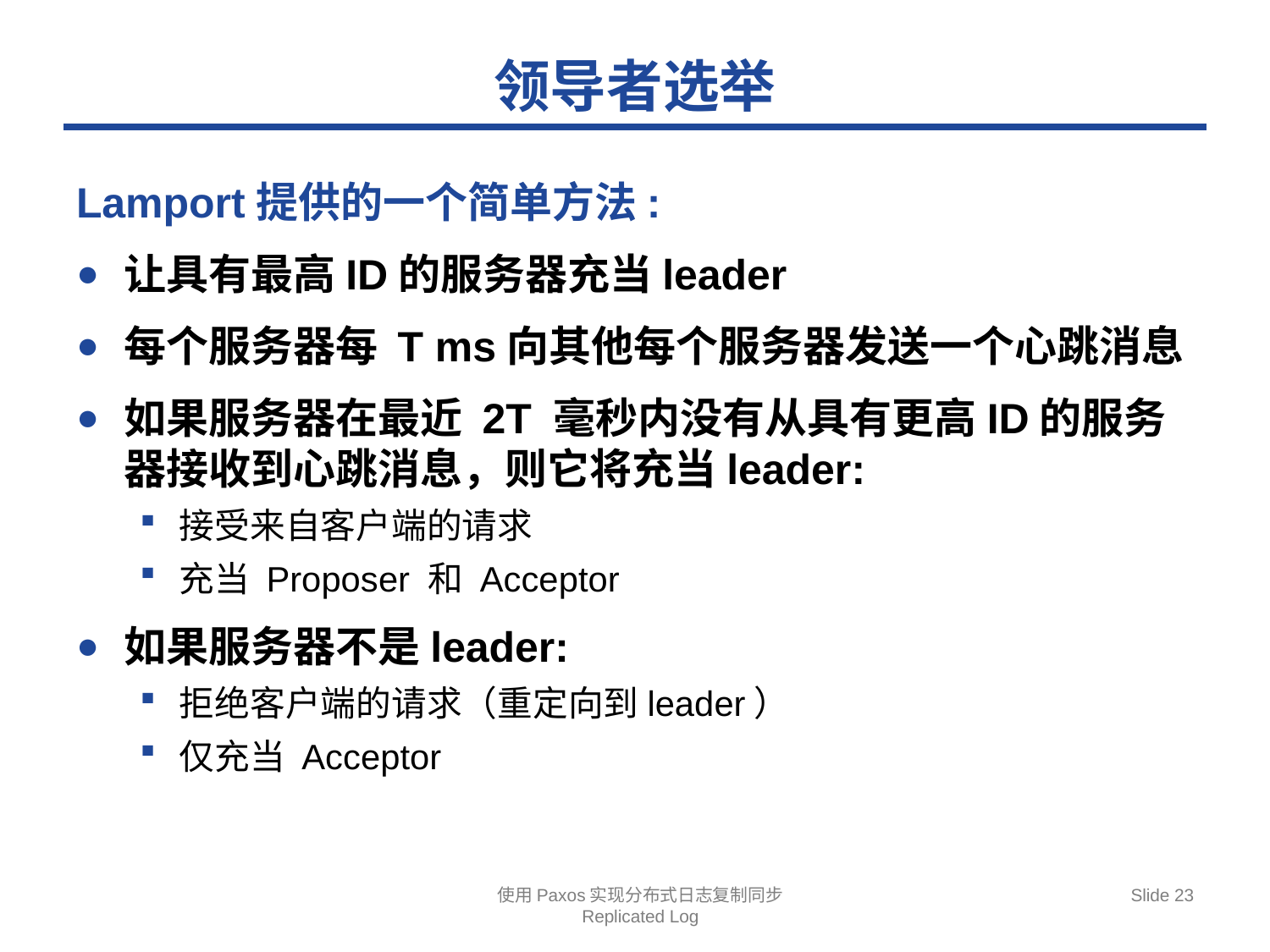

# 领导者选举
Lamport提供的一个简单方法:
让具有最高ID的服务器充当leader
每个服务器每 T ms向其他每个服务器发送一个心跳消息
如果服务器在最近 2T 毫秒内没有从具有更高ID的服务器接收到心跳消息，则它将充当leader:
接受来自客户端的请求
充当 Proposer 和 Acceptor
如果服务器不是leader:
拒绝客户端的请求（重定向到leader）
仅充当 Acceptor

使用Paxos实现分布式日志复制同步
Replicated Log
Slide 23